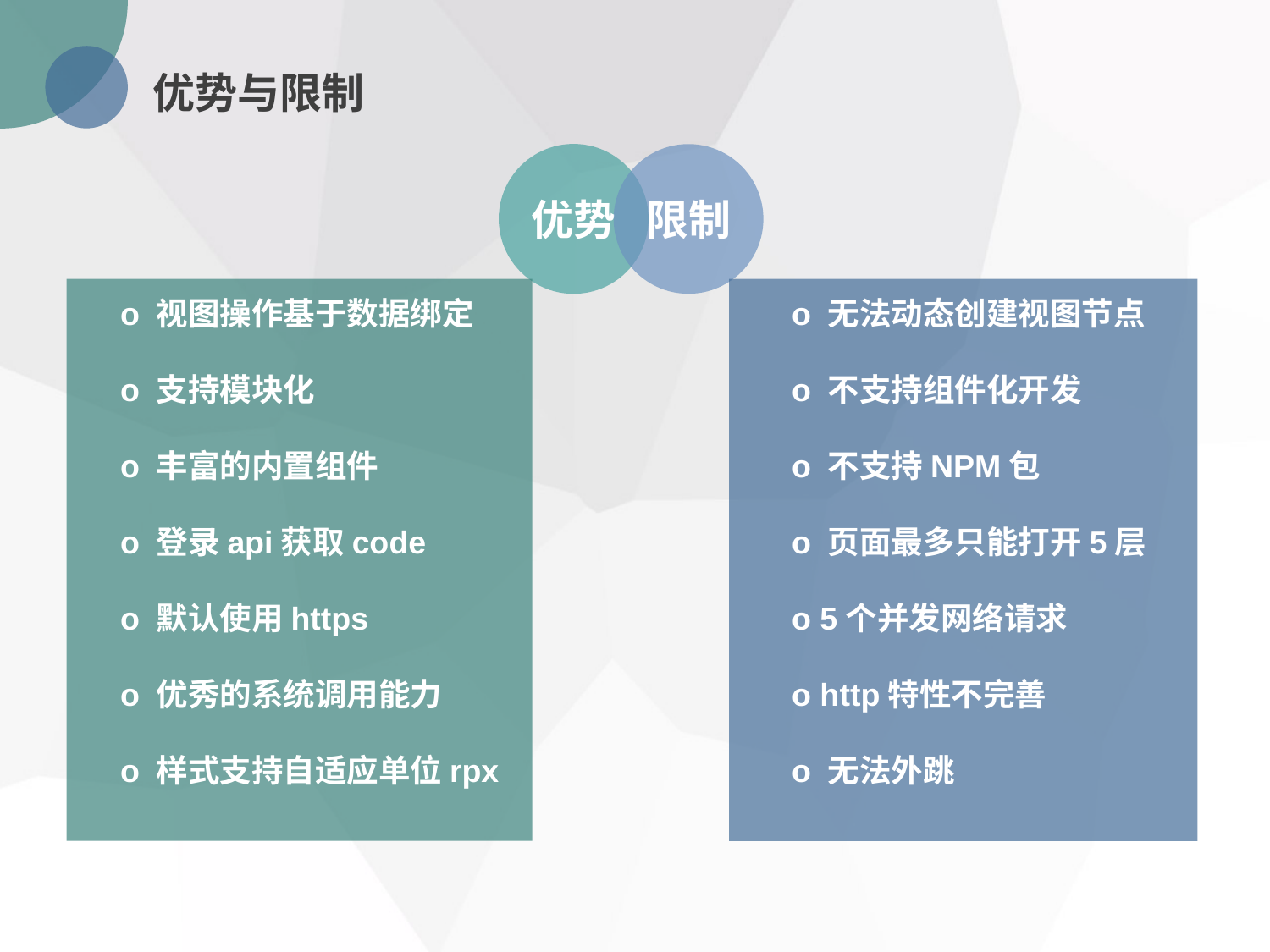

优势与限制

优势
限制
     o 视图操作基于数据绑定

     o 支持模块化

     o 丰富的内置组件

     o 登录api获取code

     o 默认使用https

     o 优秀的系统调用能力

     o 样式支持自适应单位rpx

      o 无法动态创建视图节点

      o 不支持组件化开发

      o 不支持NPM包

      o 页面最多只能打开5层

      o 5个并发网络请求

      o http特性不完善

      o 无法外跳